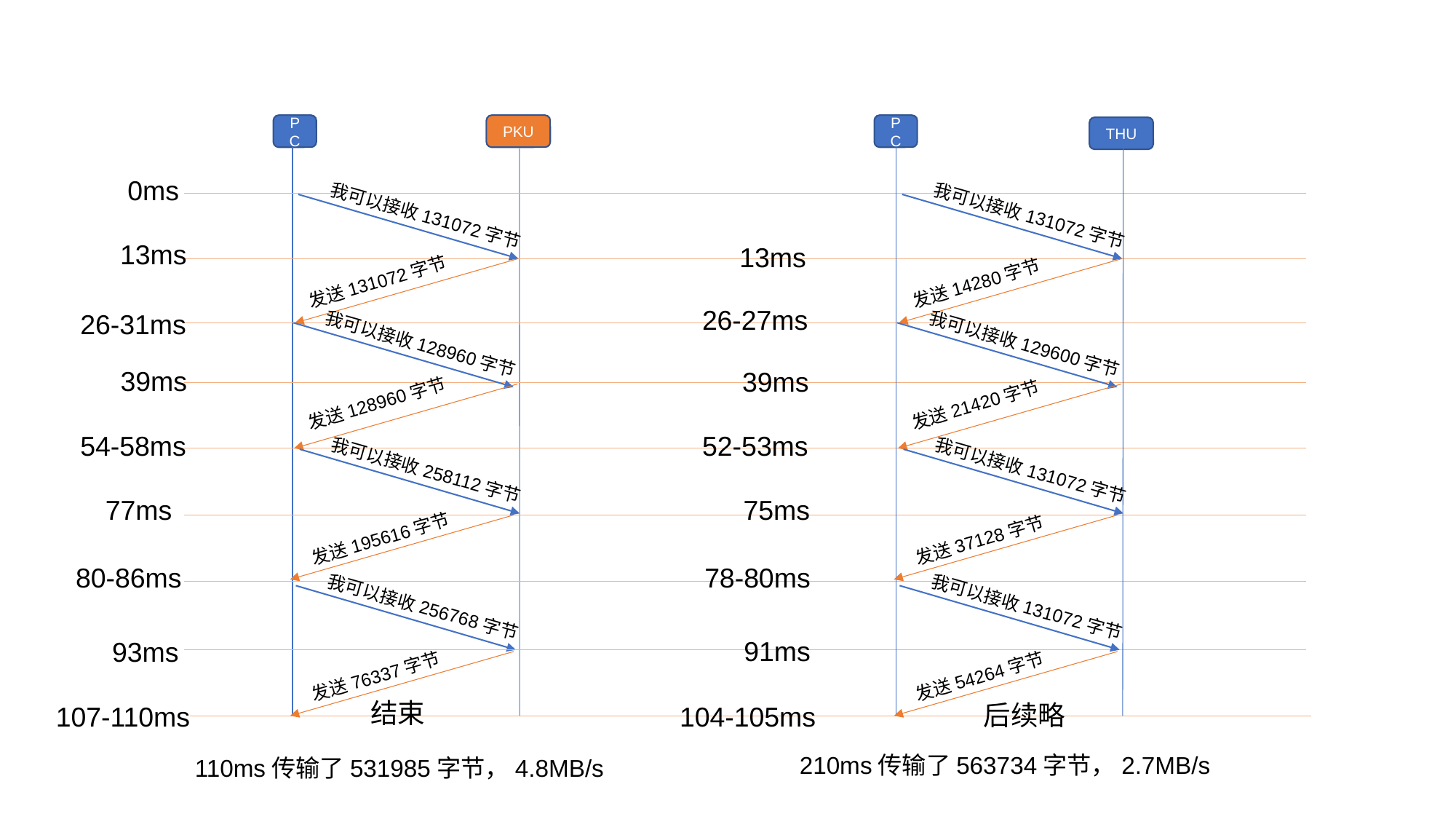

PC
PC
PKU
THU
0ms
我可以接收131072字节
我可以接收131072字节
13ms
13ms
发送131072字节
发送14280字节
26-27ms
26-31ms
我可以接收128960字节
我可以接收129600字节
39ms
39ms
发送128960字节
发送21420字节
52-53ms
54-58ms
我可以接收258112字节
我可以接收131072字节
77ms
75ms
发送195616字节
发送37128字节
80-86ms
78-80ms
我可以接收256768字节
我可以接收131072字节
91ms
93ms
发送76337字节
发送54264字节
结束
后续略
107-110ms
104-105ms
210ms传输了563734字节，2.7MB/s
110ms传输了531985字节，4.8MB/s